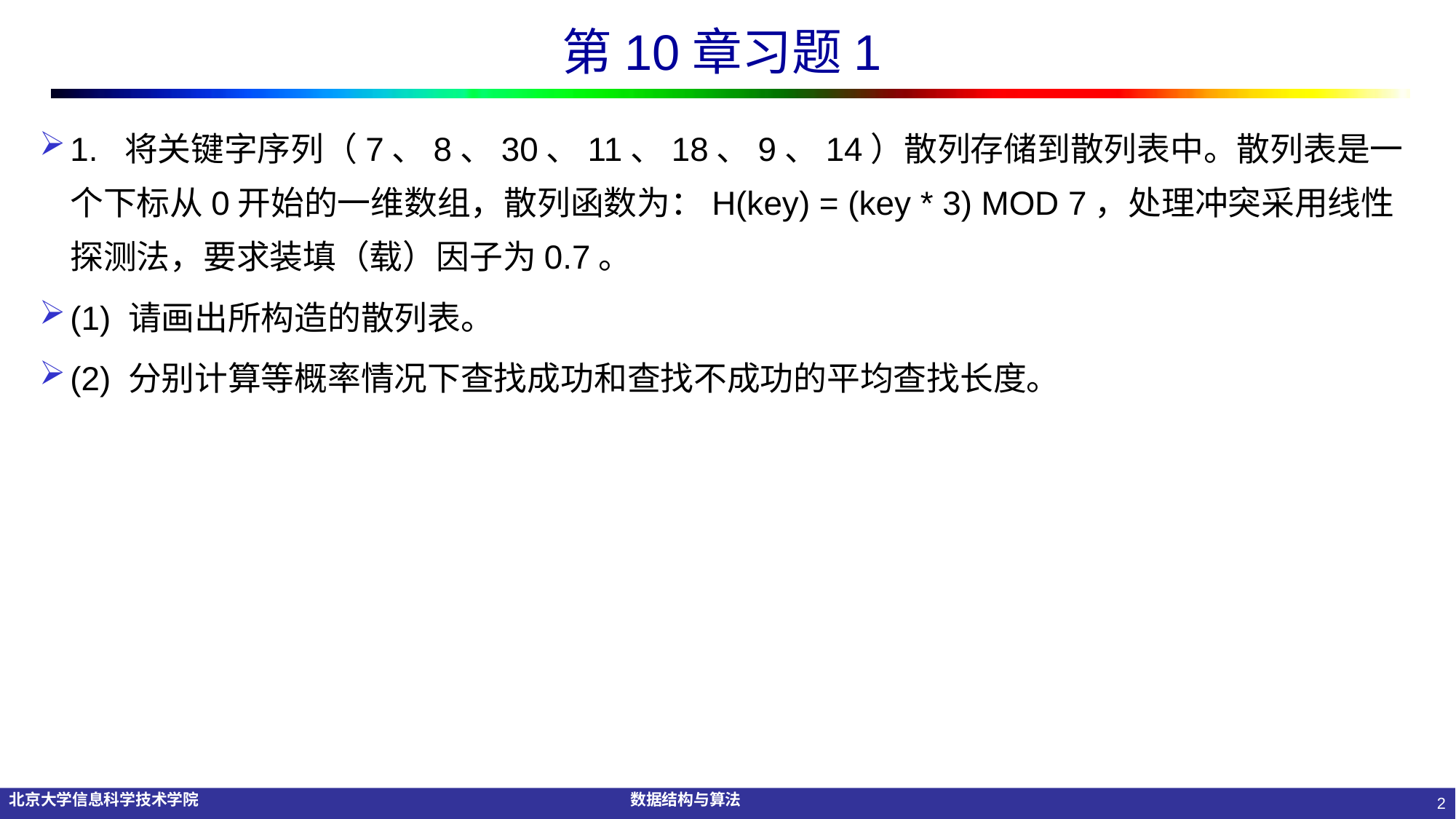

# 第10章习题1
1.  将关键字序列（7、8、30、11、18、9、14）散列存储到散列表中。散列表是一个下标从0开始的一维数组，散列函数为：H(key) = (key * 3) MOD 7，处理冲突采用线性探测法，要求装填（载）因子为0.7。
(1) 请画出所构造的散列表。
(2) 分别计算等概率情况下查找成功和查找不成功的平均查找长度。

2